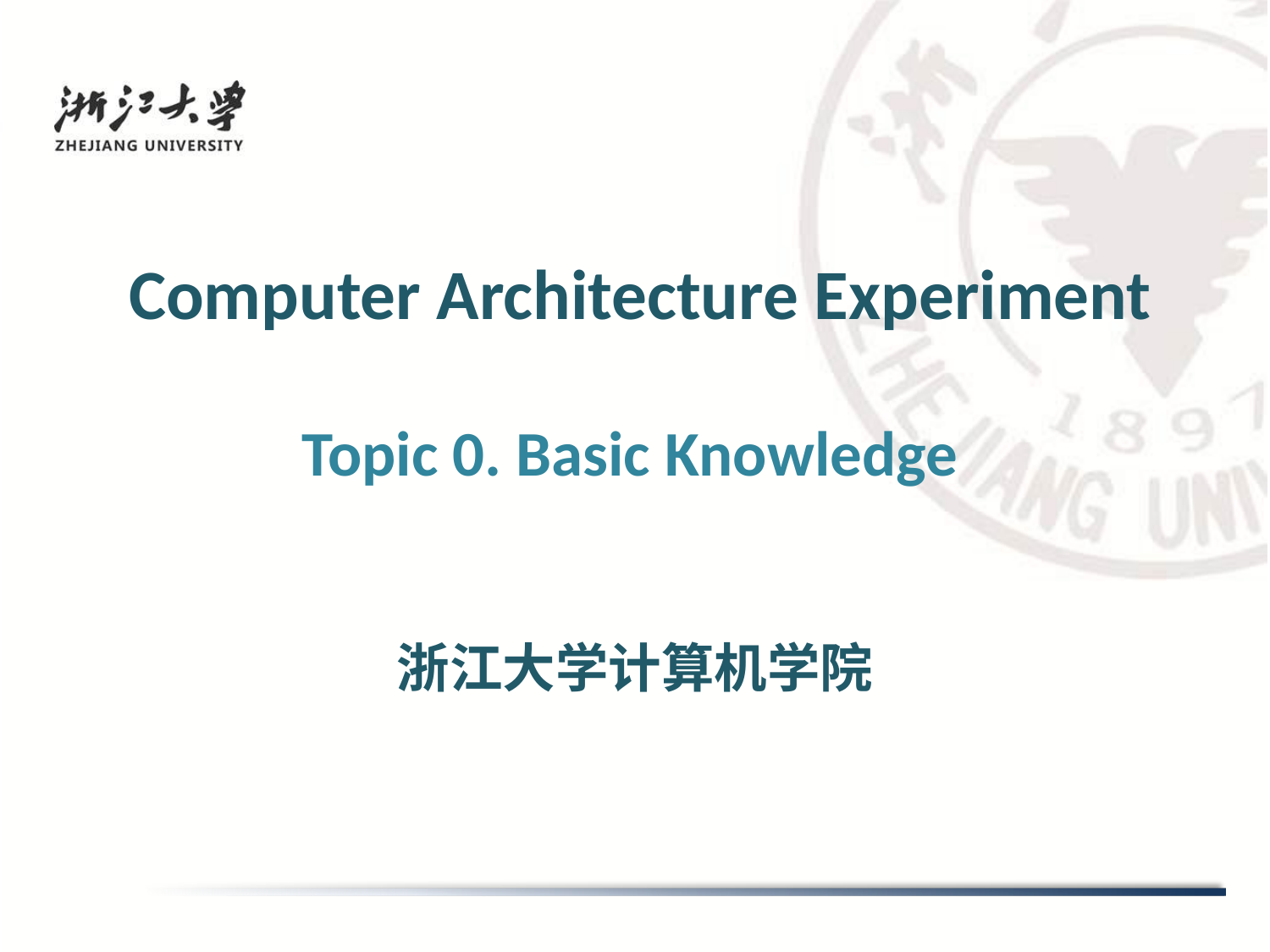

# Computer Architecture Experiment
Topic 0. Basic Knowledge
浙江大学计算机学院